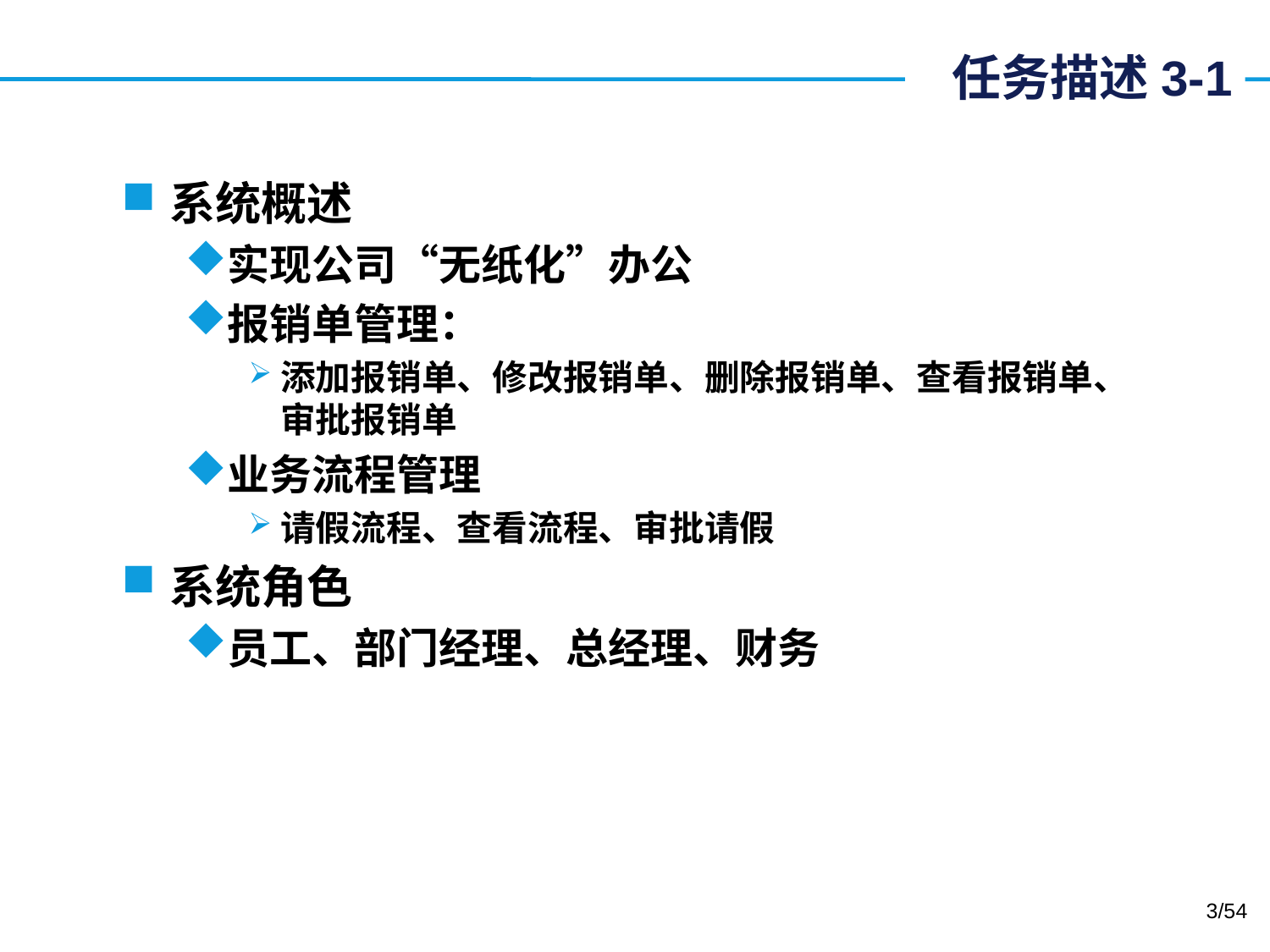

# 任务描述3-1
系统概述
实现公司“无纸化”办公
报销单管理：
添加报销单、修改报销单、删除报销单、查看报销单、审批报销单
业务流程管理
请假流程、查看流程、审批请假
系统角色
员工、部门经理、总经理、财务
3/54